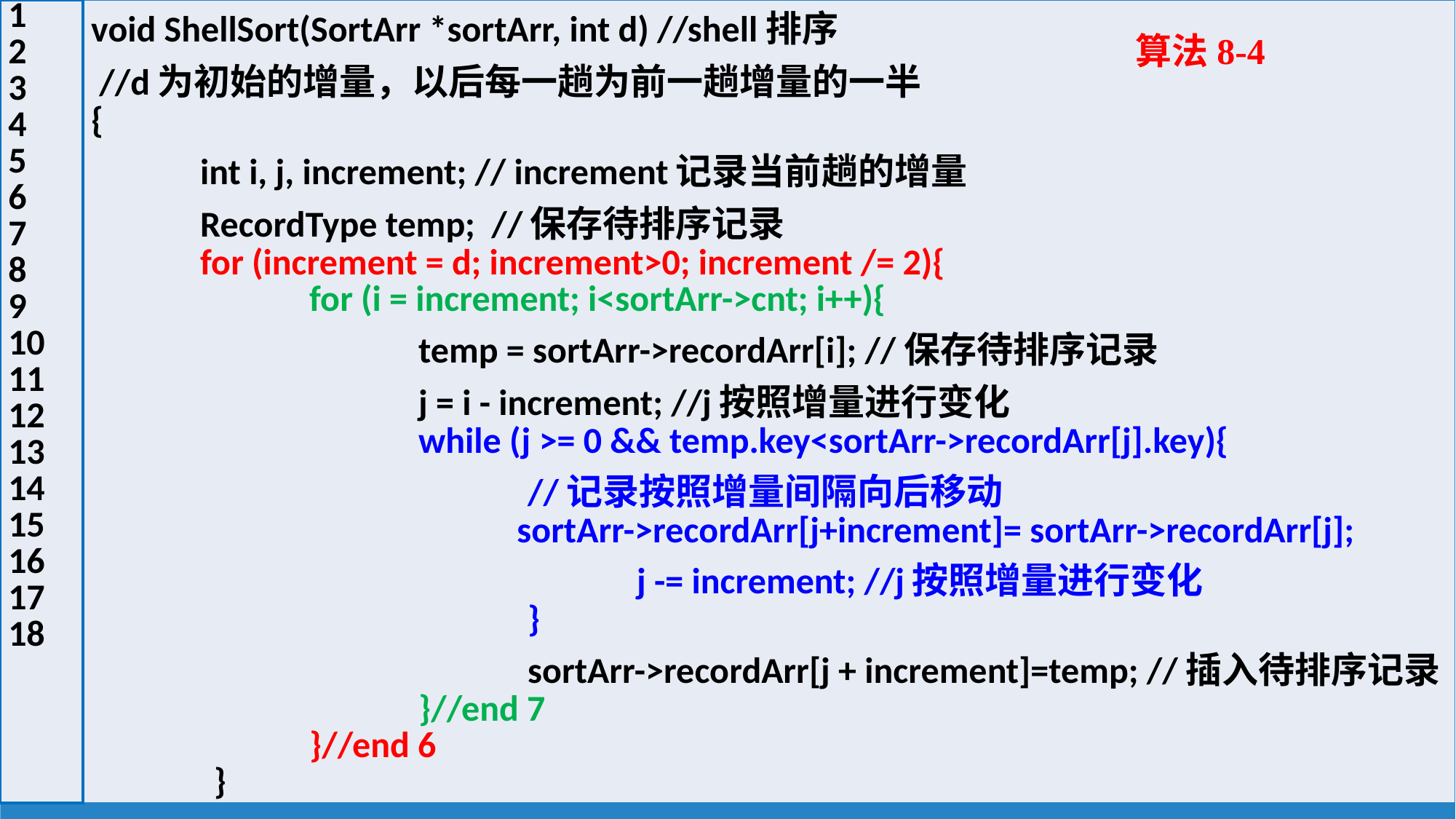

| 1 2 3 4 5 6 7 8 9 10 11 12 13 14 15 16 17 18 | void ShellSort(SortArr \*sortArr, int d) //shell排序 //d为初始的增量，以后每一趟为前一趟增量的一半 { int i, j, increment; // increment记录当前趟的增量 RecordType temp; //保存待排序记录 for (increment = d; increment>0; increment /= 2){ for (i = increment; i<sortArr->cnt; i++){ temp = sortArr->recordArr[i]; //保存待排序记录 j = i - increment; //j按照增量进行变化 while (j >= 0 && temp.key<sortArr->recordArr[j].key){ //记录按照增量间隔向后移动 sortArr->recordArr[j+increment]= sortArr->recordArr[j]; j -= increment; //j按照增量进行变化 } sortArr->recordArr[j + increment]=temp; //插入待排序记录 }//end 7 }//end 6 } |
| --- | --- |
算法8-4